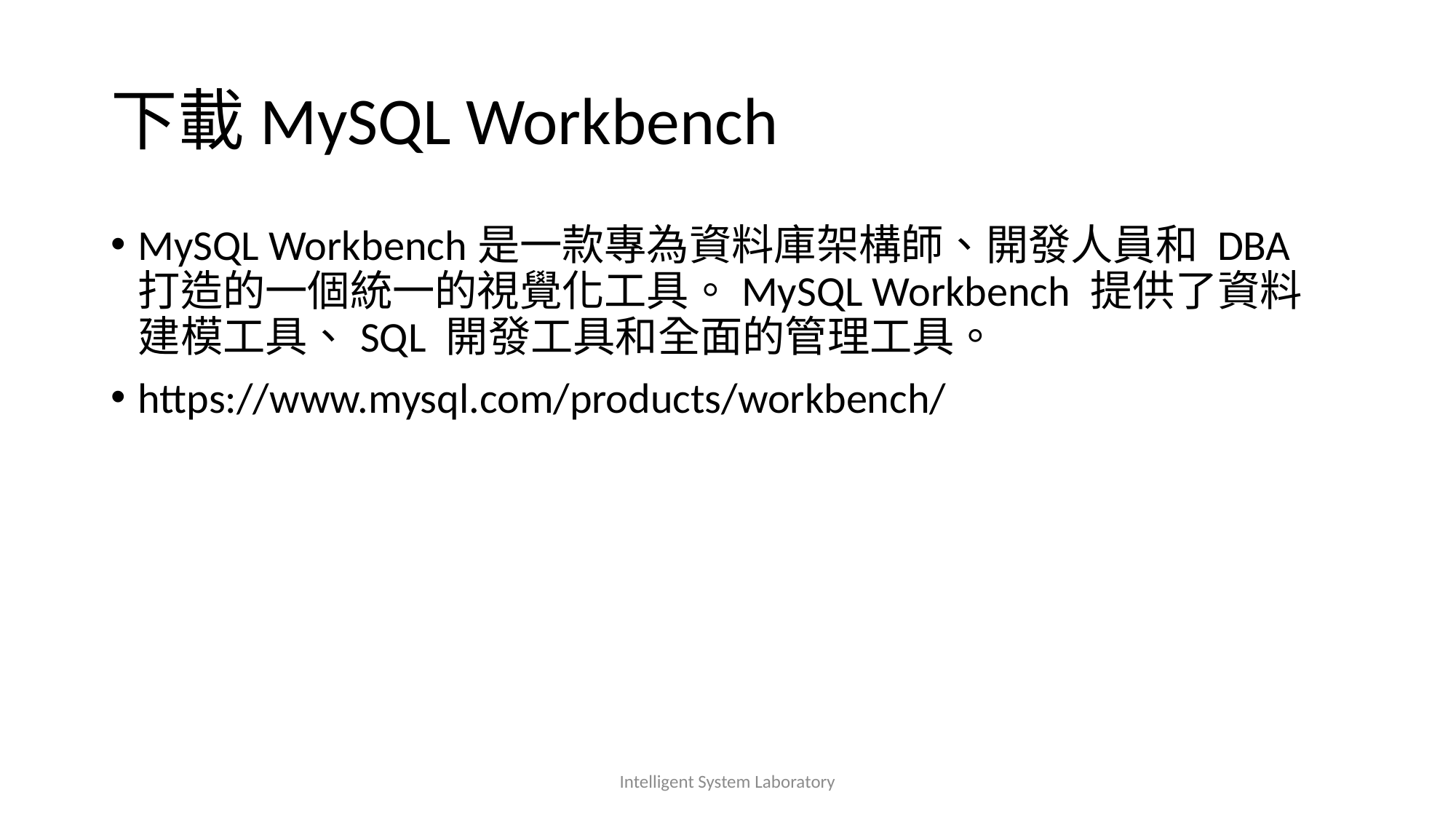

# 下載MySQL Workbench
MySQL Workbench是一款專為資料庫架構師、開發人員和 DBA 打造的一個統一的視覺化工具。MySQL Workbench 提供了資料建模工具、SQL 開發工具和全面的管理工具。
https://www.mysql.com/products/workbench/
Intelligent System Laboratory